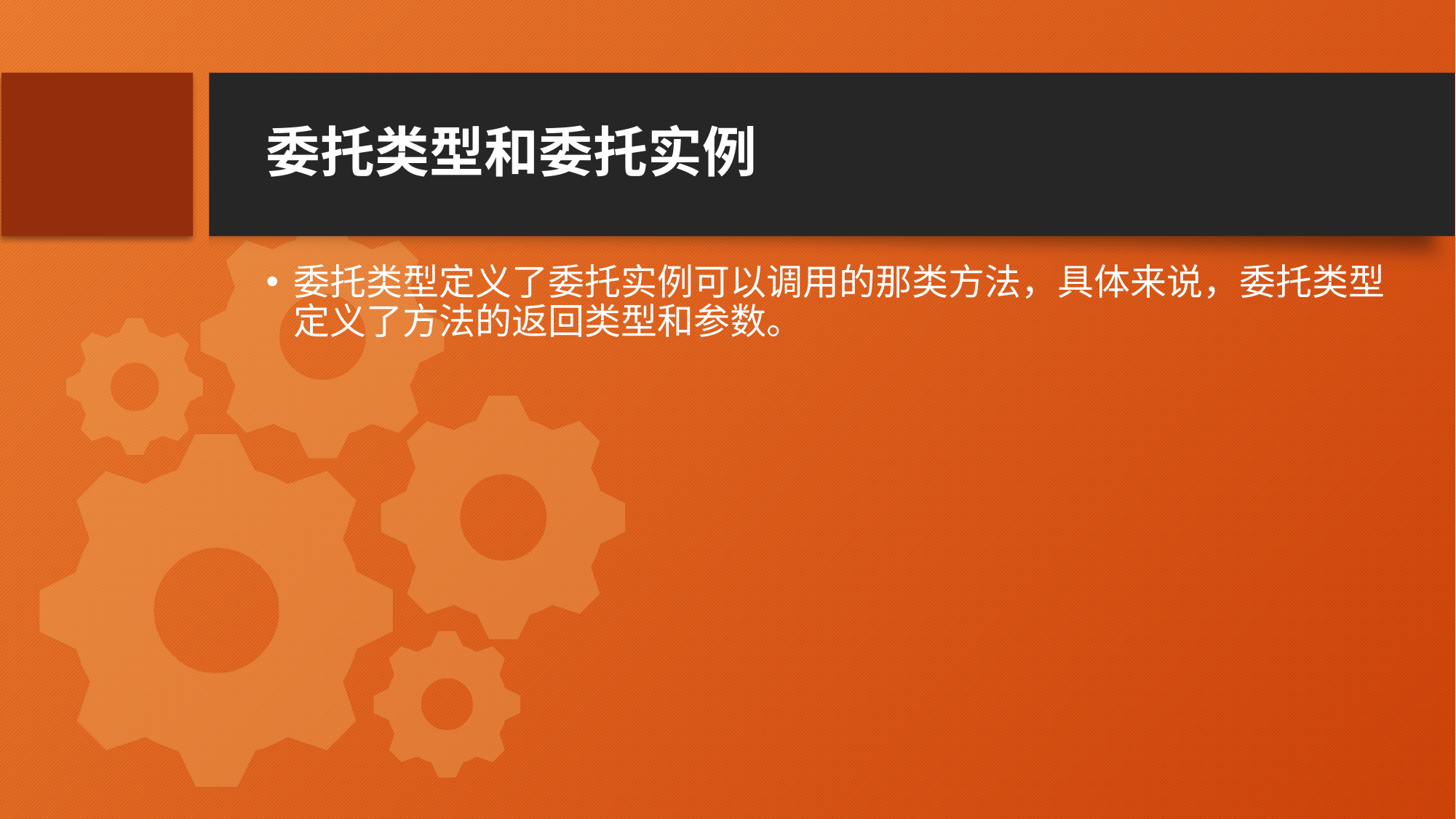

# 委托类型和委托实例
委托类型定义了委托实例可以调用的那类方法，具体来说，委托类型定义了方法的返回类型和参数。